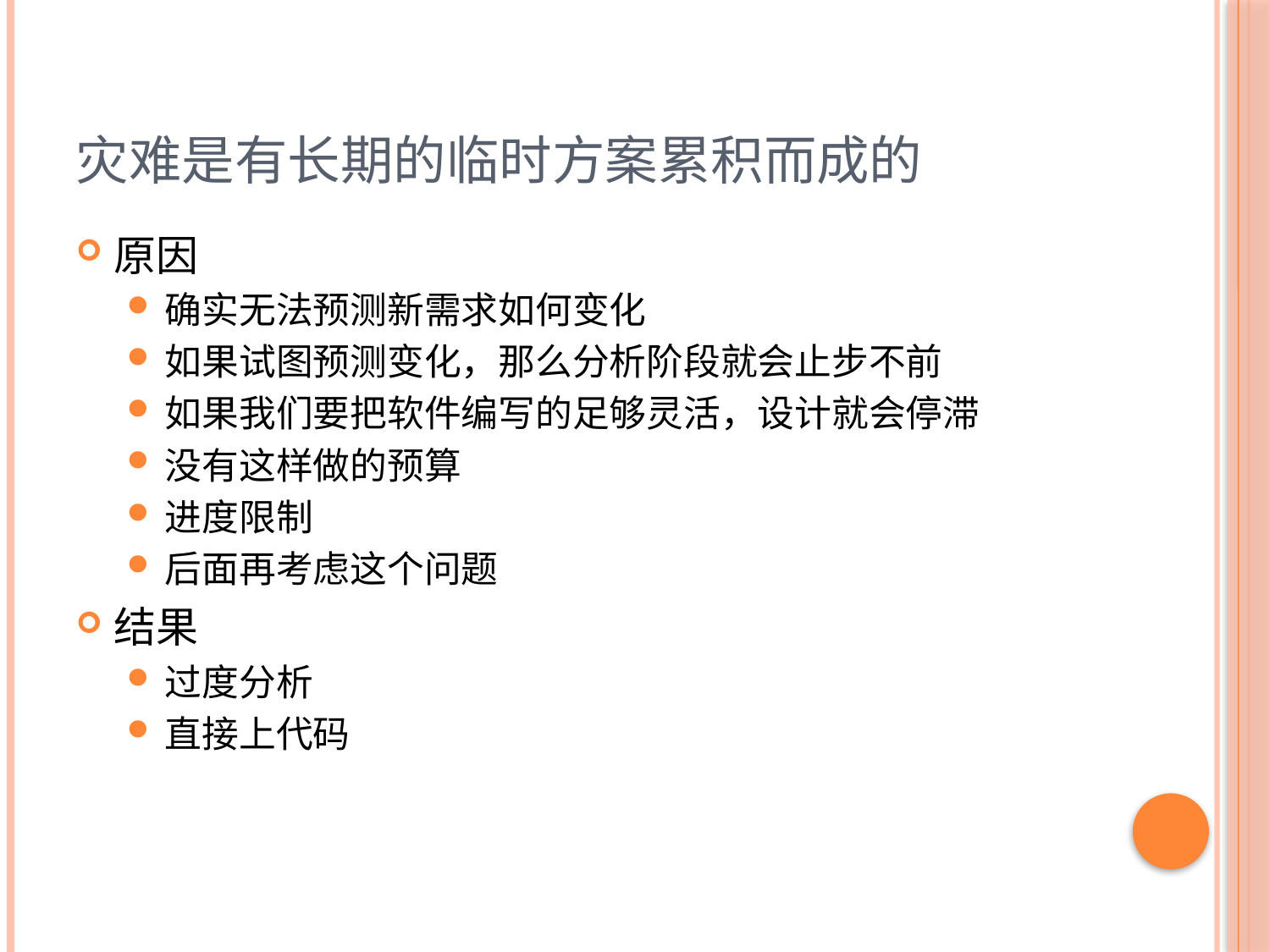

# 灾难是有长期的临时方案累积而成的
原因
确实无法预测新需求如何变化
如果试图预测变化，那么分析阶段就会止步不前
如果我们要把软件编写的足够灵活，设计就会停滞
没有这样做的预算
进度限制
后面再考虑这个问题
结果
过度分析
直接上代码